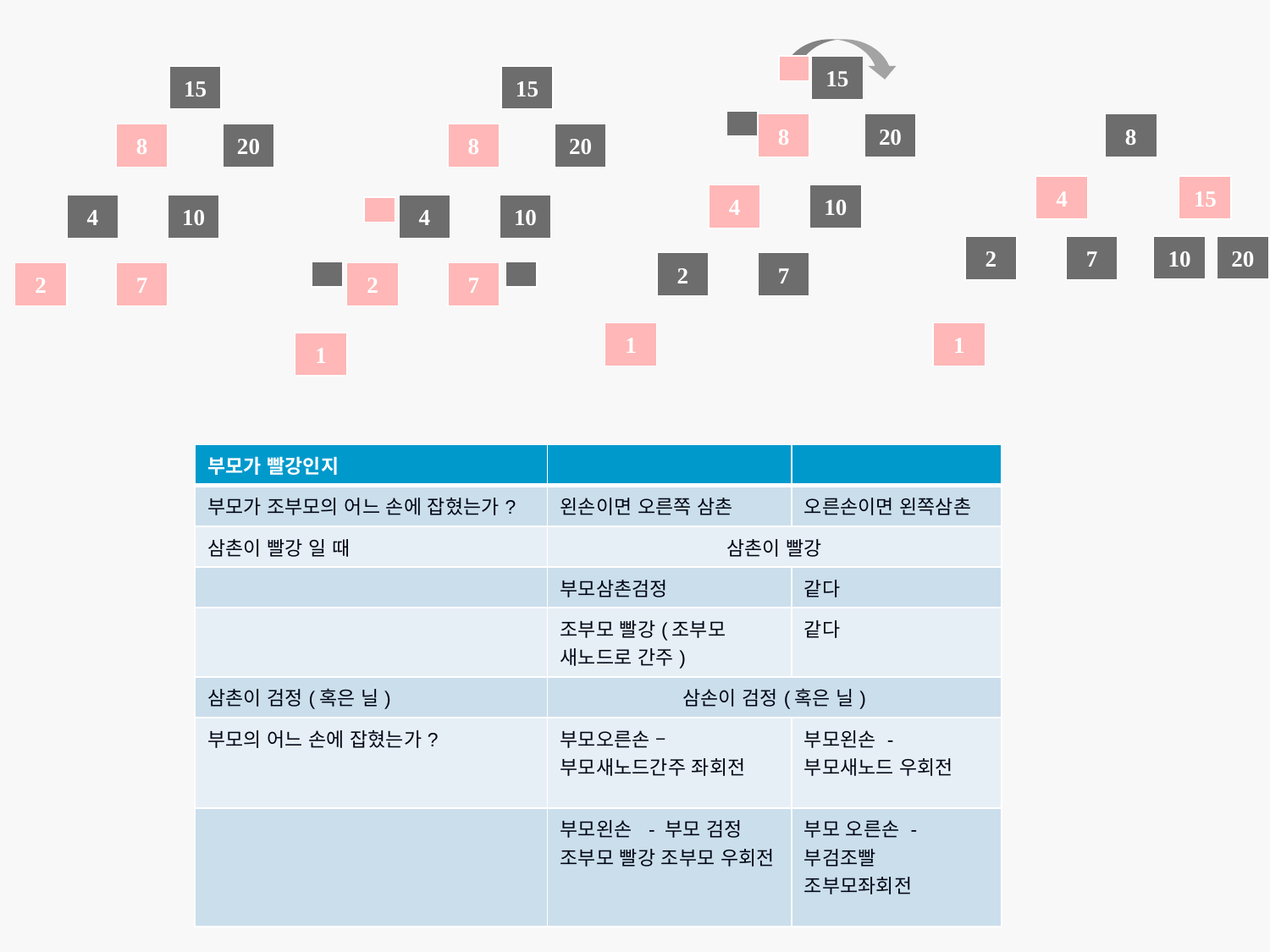

15
15
15

8
20
8
8
20
8
20
4
15
4
10
4
10
4
10

10
20
2
7
2
7

2
7
2
7
1
1
1
| 부모가 빨강인지 |  |  |
| --- | --- | --- |
| 부모가 조부모의 어느 손에 잡혔는가? | 왼손이면 오른쪽 삼촌 | 오른손이면 왼쪽삼촌 |
| 삼촌이 빨강 일 때 | 삼촌이 빨강 |  |
|  | 부모삼촌검정 | 같다 |
|  | 조부모 빨강(조부모 새노드로 간주) | 같다 |
| 삼촌이 검정(혹은 닐) | 삼손이 검정(혹은 닐) |  |
| 부모의 어느 손에 잡혔는가? | 부모오른손 – 부모새노드간주 좌회전 | 부모왼손 - 부모새노드 우회전 |
|  | 부모왼손 - 부모 검정 조부모 빨강 조부모 우회전 | 부모 오른손 - 부검조빨 조부모좌회전 |